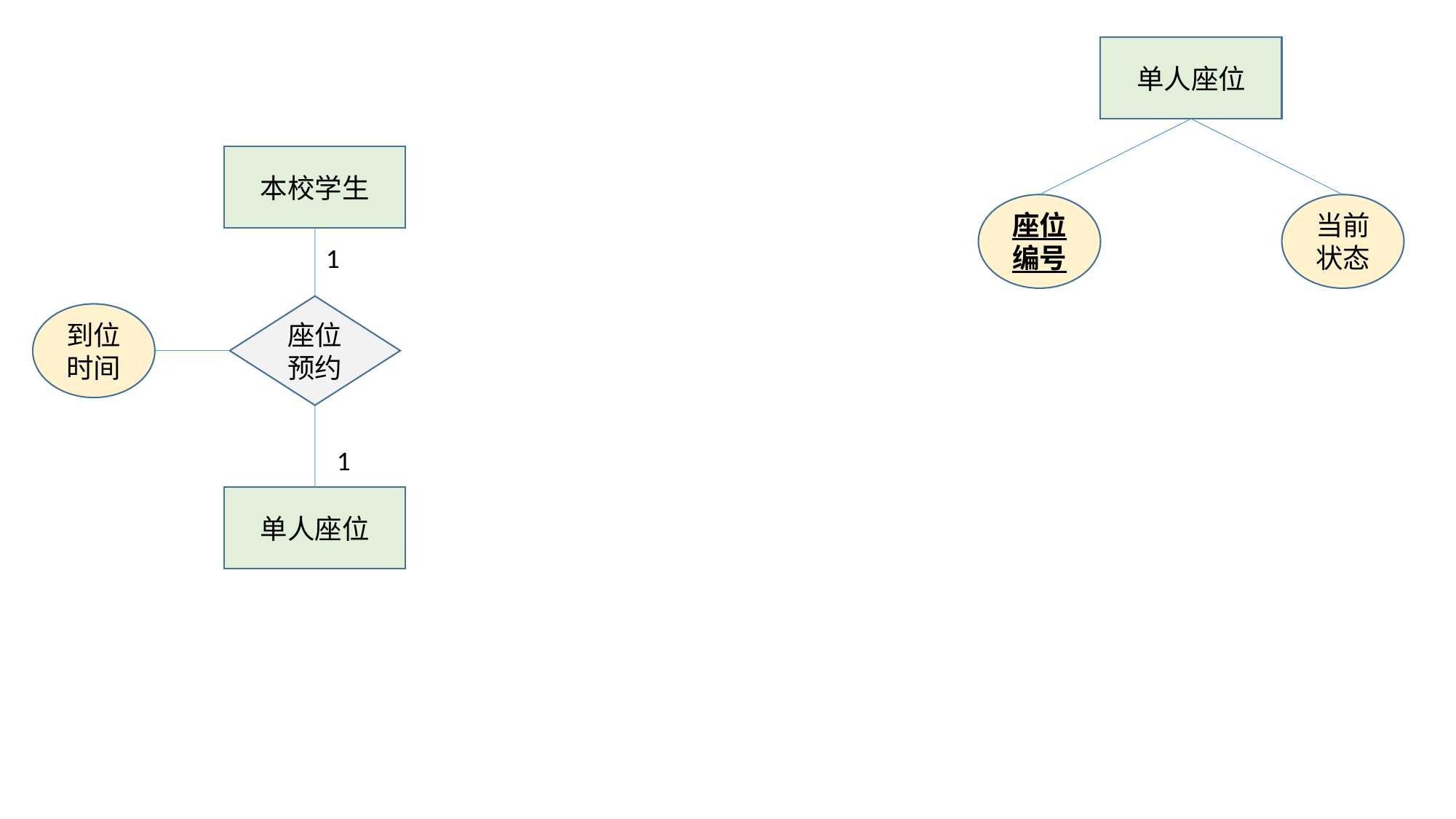

单人座位
本校学生
座位编号
当前状态
1
座位预约
到位时间
1
单人座位